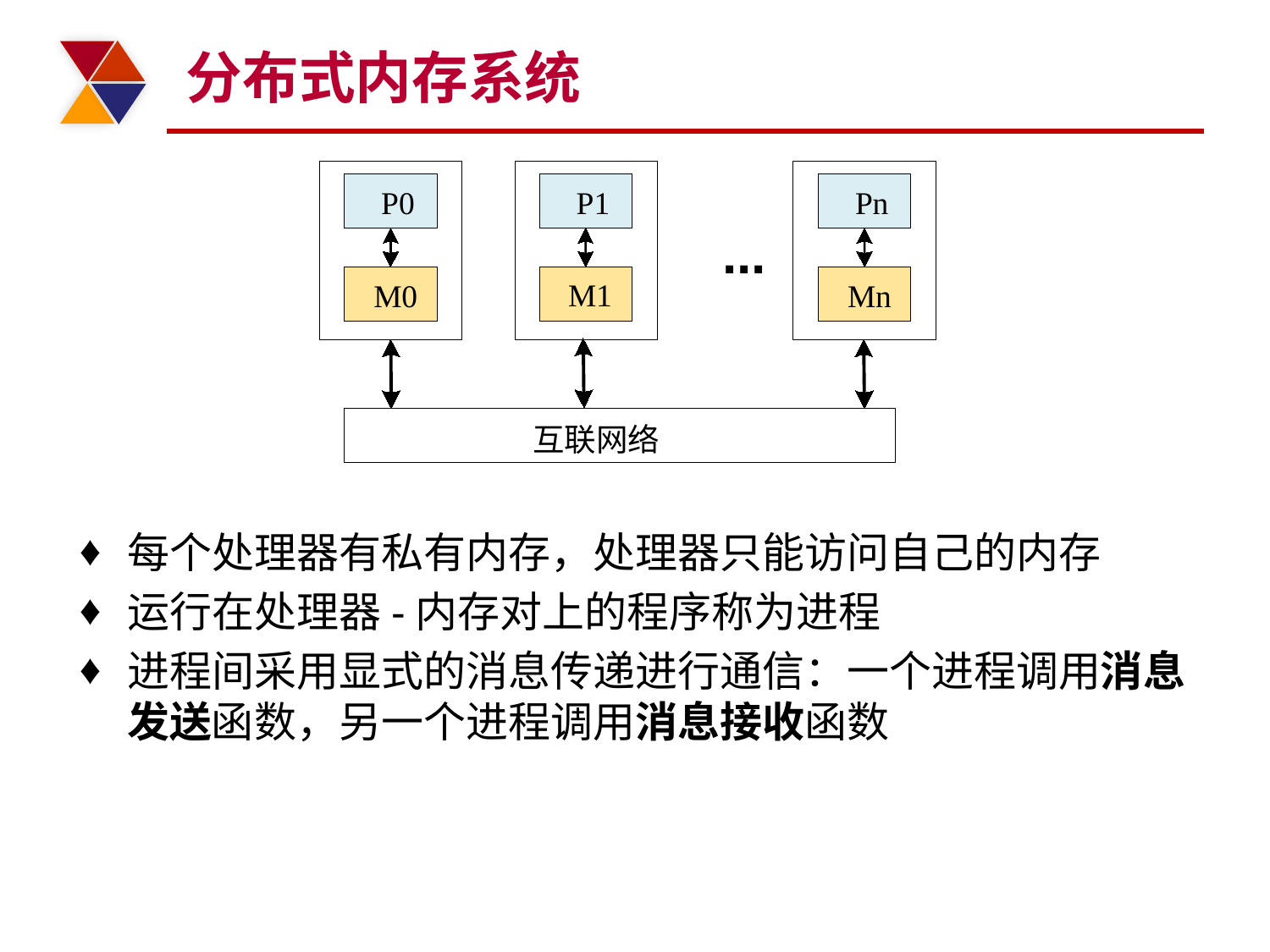

# 分布式内存系统

P
0
P
1
Pn
...

M1
M0
Mn

互联网络
每个处理器有私有内存，处理器只能访问自己的内存
运行在处理器-内存对上的程序称为进程
进程间采用显式的消息传递进行通信：一个进程调用消息发送函数，另一个进程调用消息接收函数